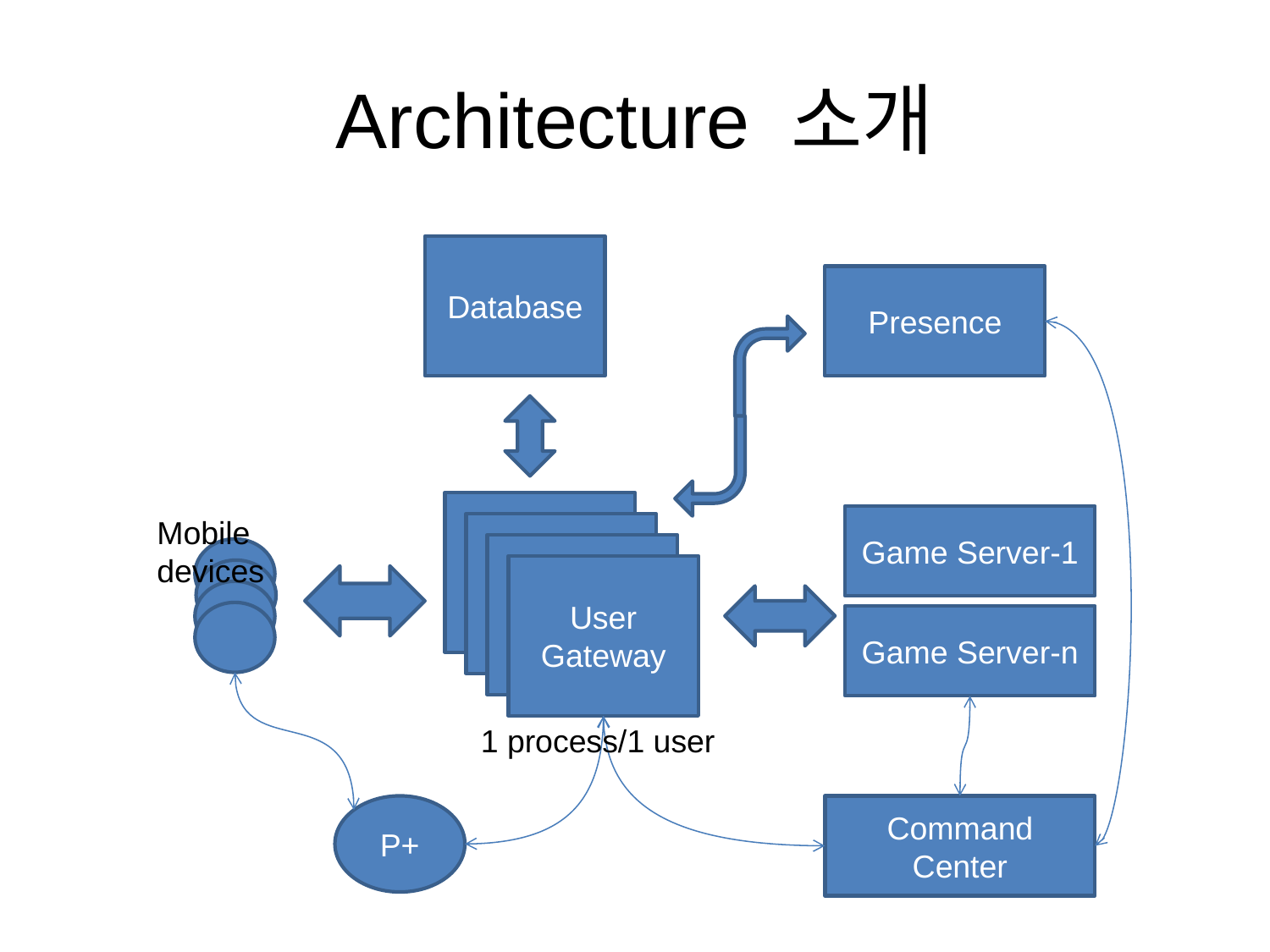

# Architecture 소개
Database
Presence

Game Server-1
Mobile
devices

User
Gateway

Game Server-n
1 process/1 user
P+
Command
Center